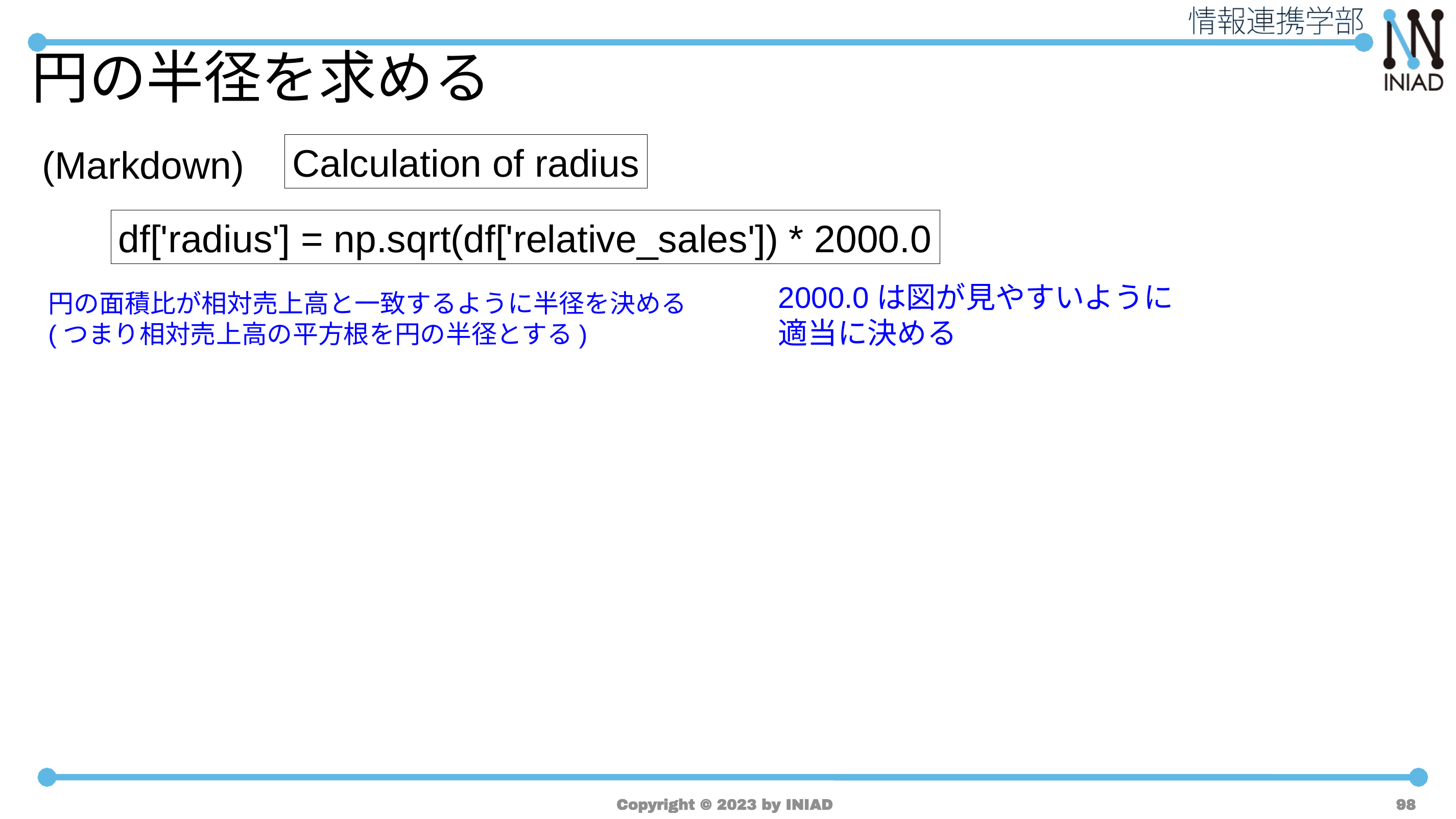

# 円の半径を求める
Calculation of radius
(Markdown)
df['radius'] = np.sqrt(df['relative_sales']) * 2000.0
2000.0は図が見やすいように適当に決める
円の面積比が相対売上高と一致するように半径を決める
(つまり相対売上高の平方根を円の半径とする)
Copyright © 2023 by INIAD
98